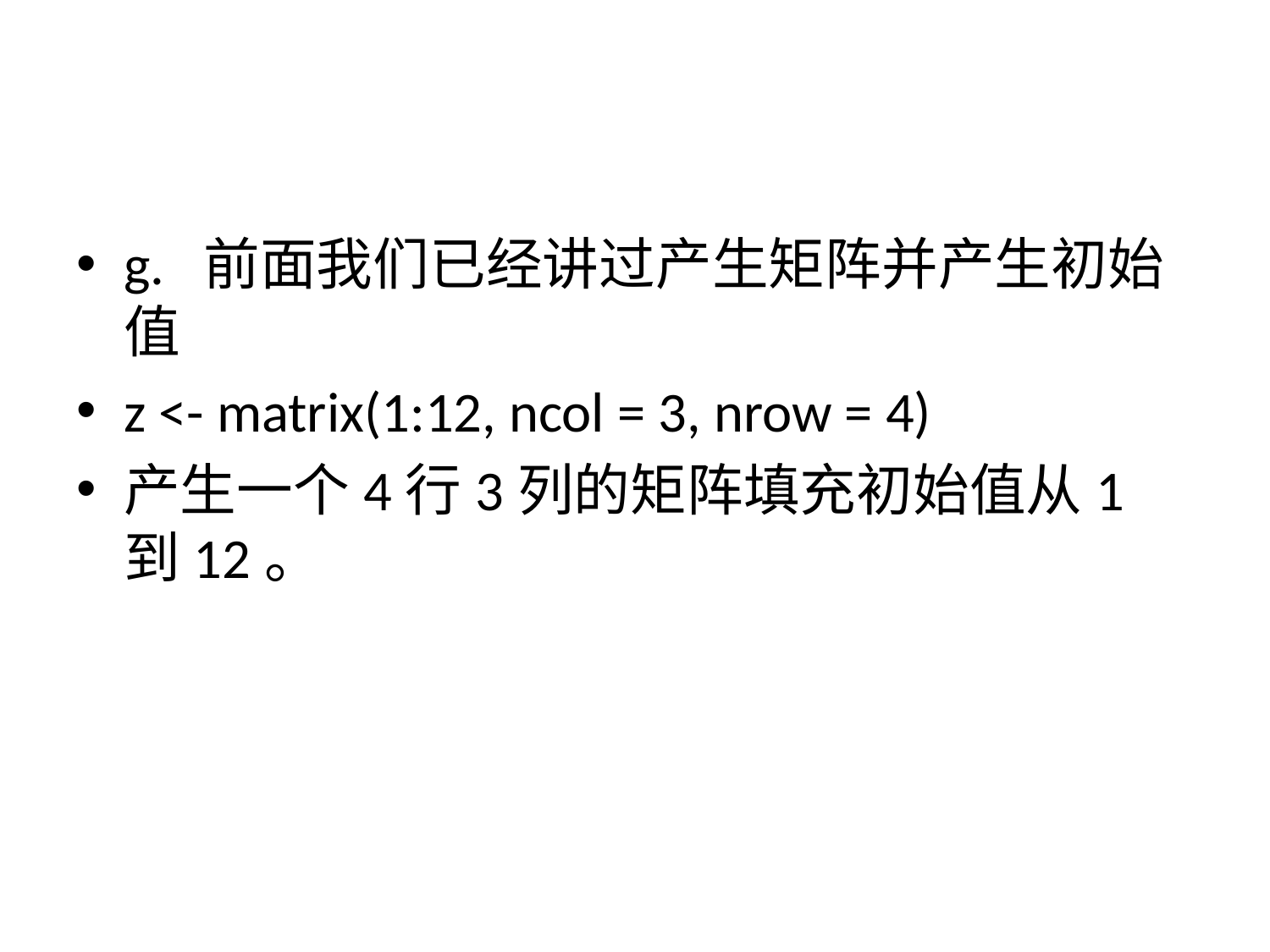

#
g.  前面我们已经讲过产生矩阵并产生初始值
z <- matrix(1:12, ncol = 3, nrow = 4)
产生一个4行3列的矩阵填充初始值从1到12。